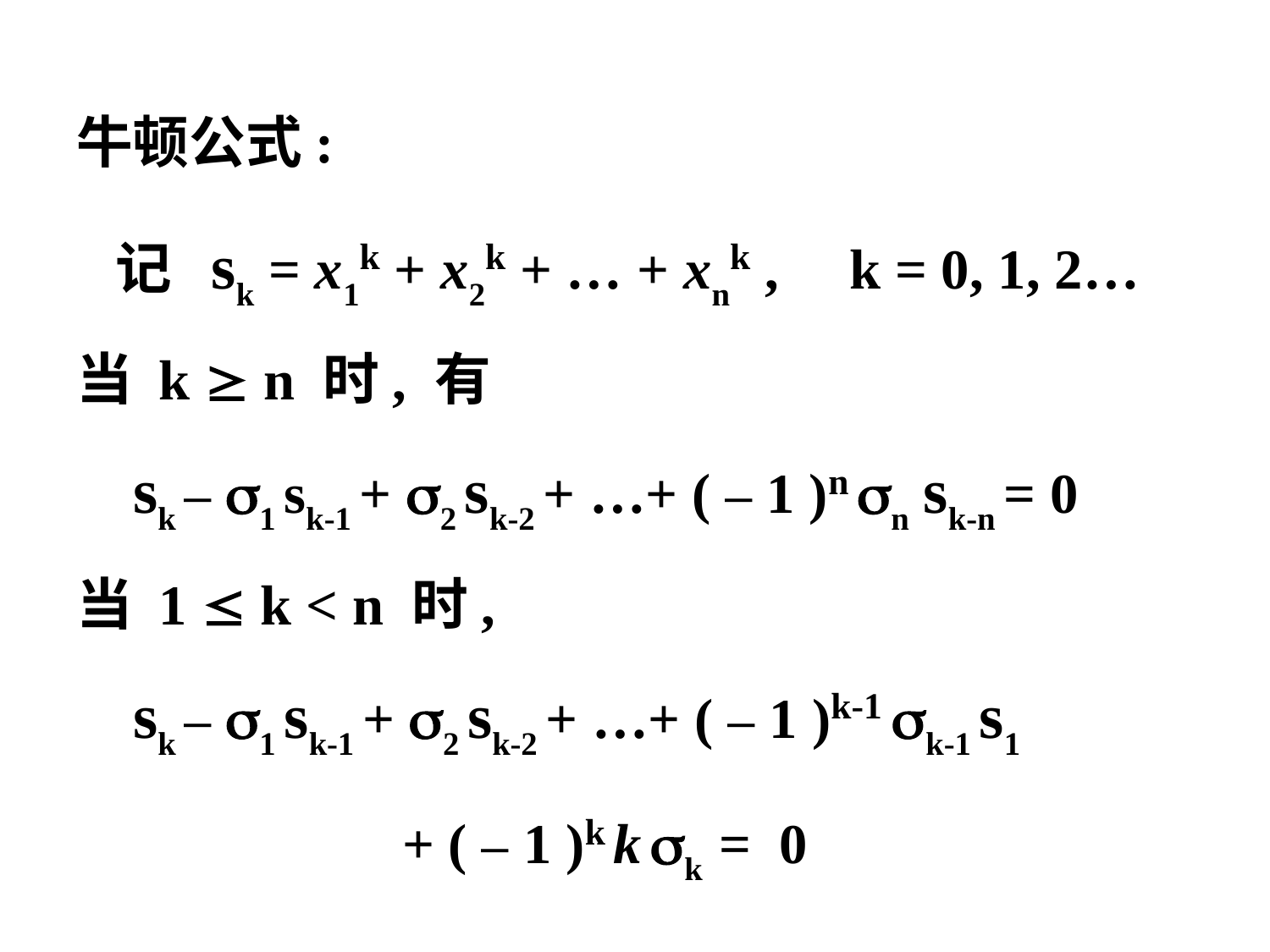

牛顿公式:
  记  sk = x1k + x2k + … + xnk ,     k = 0, 1, 2…
当 k ≥ n 时, 有
    sk – σ1 sk-1 + σ2 sk-2 + …+ ( – 1 )n σn sk-n = 0
当 1 ≤ k < n 时,
    sk – σ1 sk-1 + σ2 sk-2 + …+ ( – 1 )k-1 σk-1 s1
                       + ( – 1 )k k σk  =  0